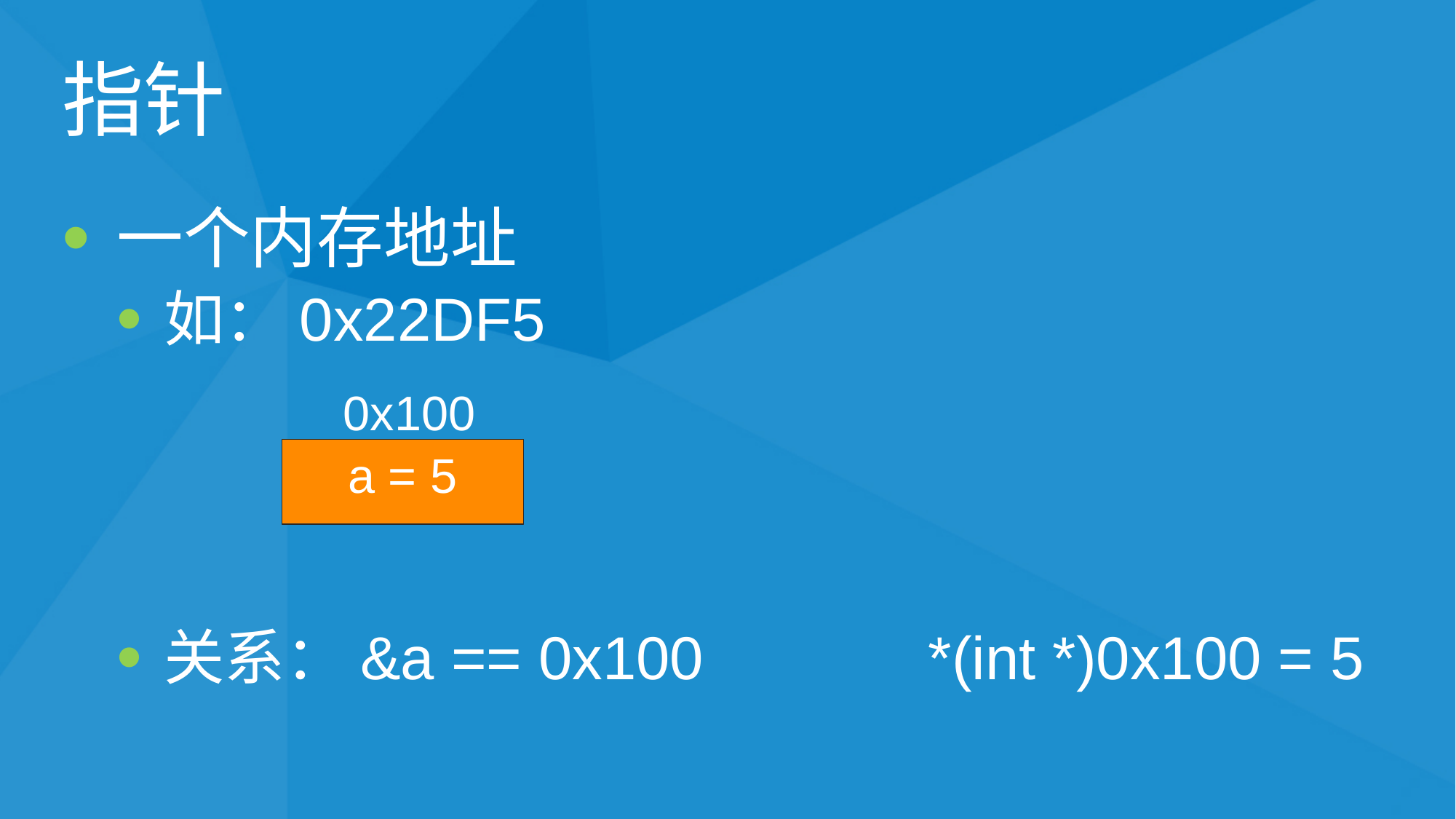

# 指针
一个内存地址
如：0x22DF5

关系：&a == 0x100 		*(int *)0x100 = 5

0x100
a = 5